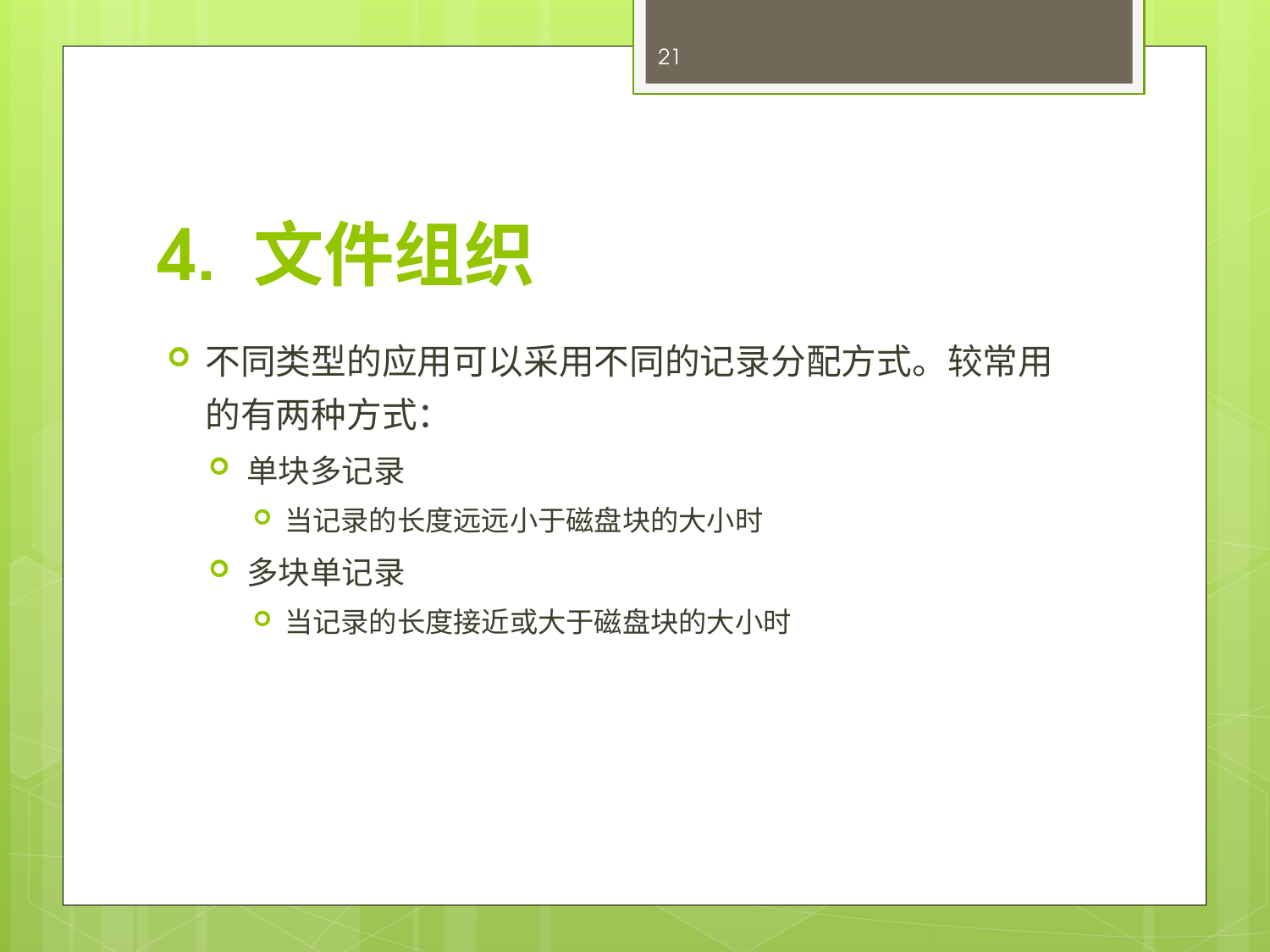

21
# 4. 文件组织
不同类型的应用可以采用不同的记录分配方式。较常用的有两种方式：
单块多记录
当记录的长度远远小于磁盘块的大小时
多块单记录
当记录的长度接近或大于磁盘块的大小时